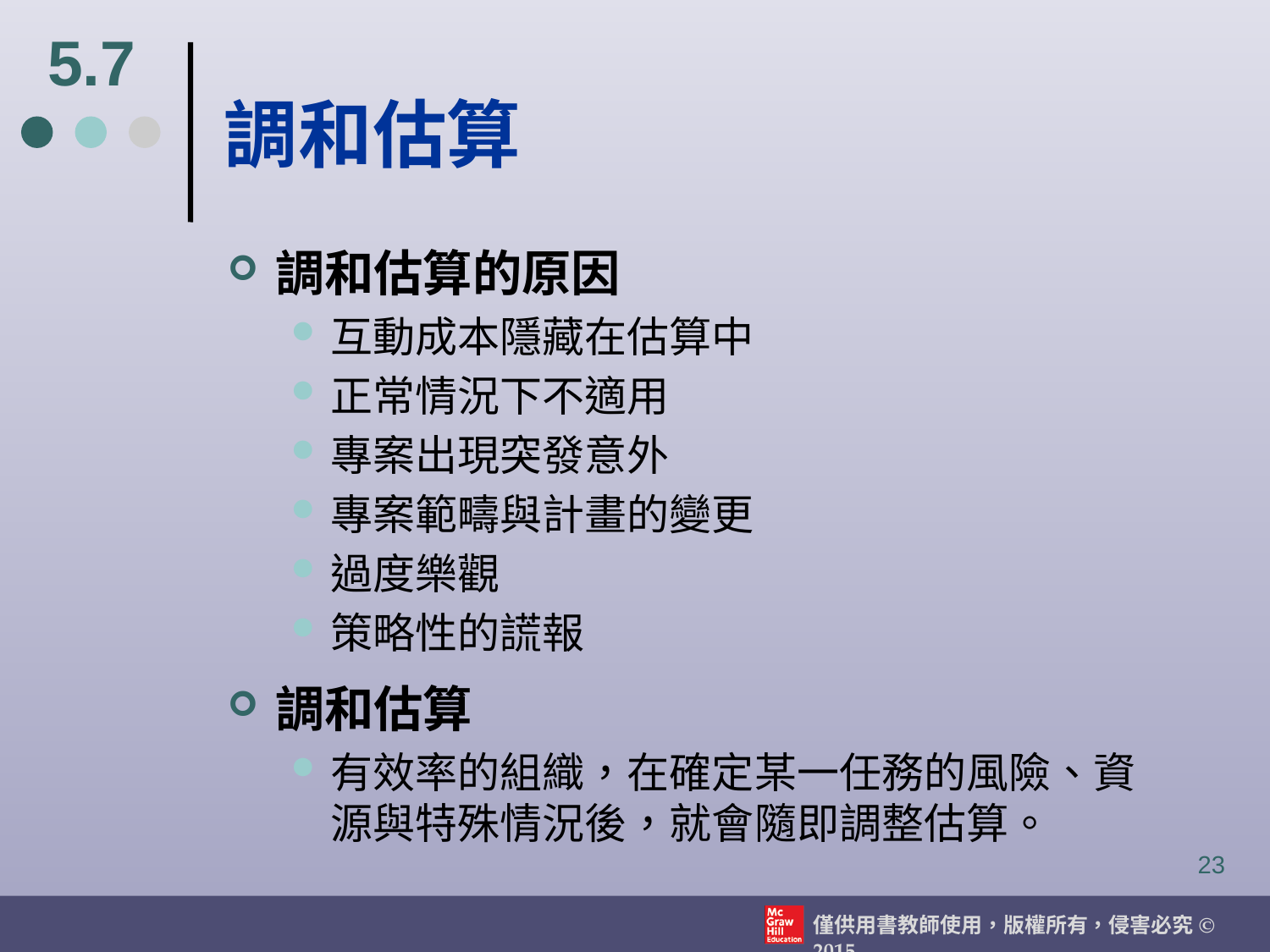

5.7
# 調和估算
調和估算的原因
互動成本隱藏在估算中
正常情況下不適用
專案出現突發意外
專案範疇與計畫的變更
過度樂觀
策略性的謊報
調和估算
有效率的組織，在確定某一任務的風險、資源與特殊情況後，就會隨即調整估算。
23